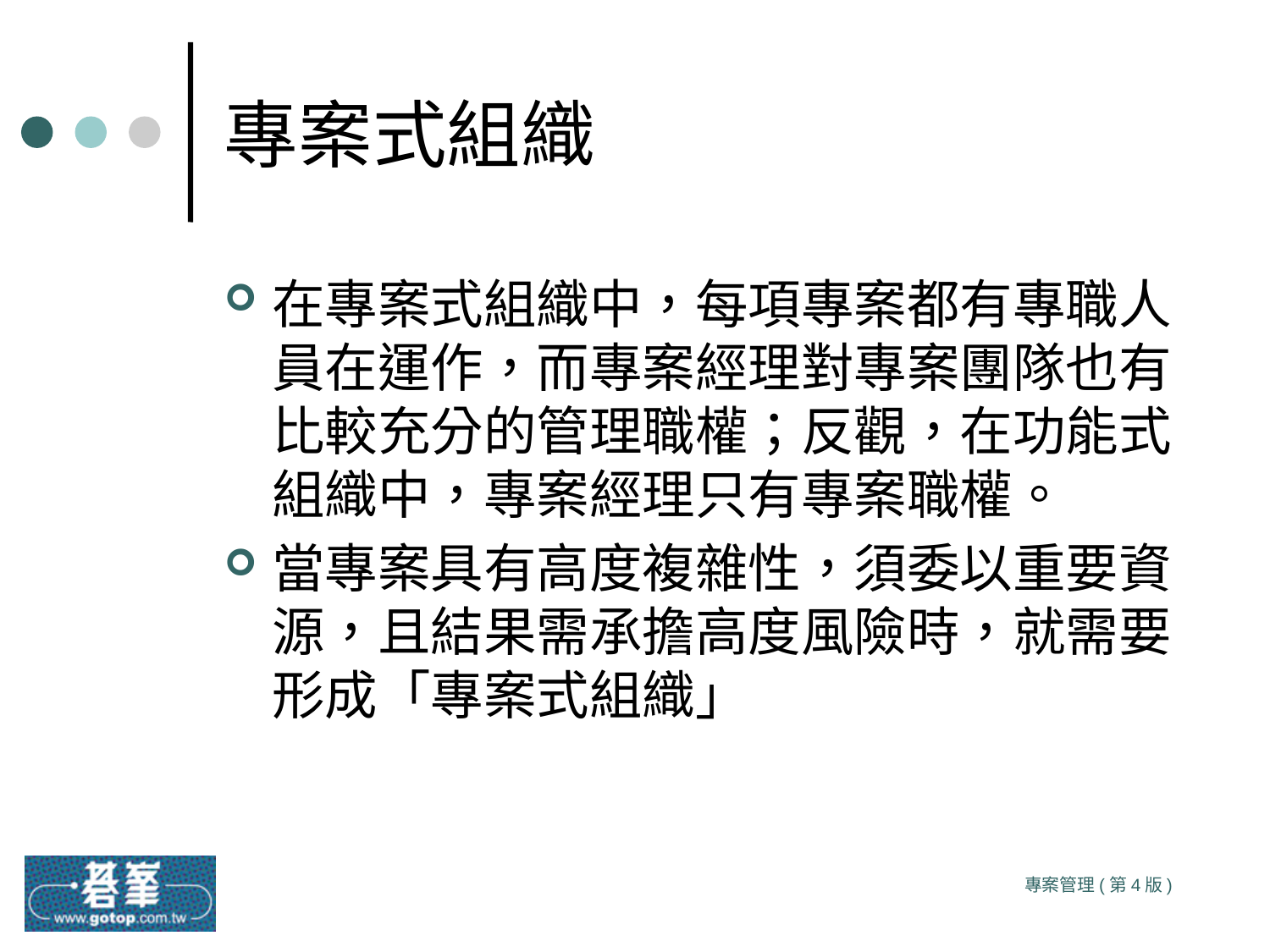

# 專案式組織
在專案式組織中，每項專案都有專職人員在運作，而專案經理對專案團隊也有比較充分的管理職權；反觀，在功能式組織中，專案經理只有專案職權。
當專案具有高度複雜性，須委以重要資源，且結果需承擔高度風險時，就需要形成「專案式組織」
專案管理(第4版)